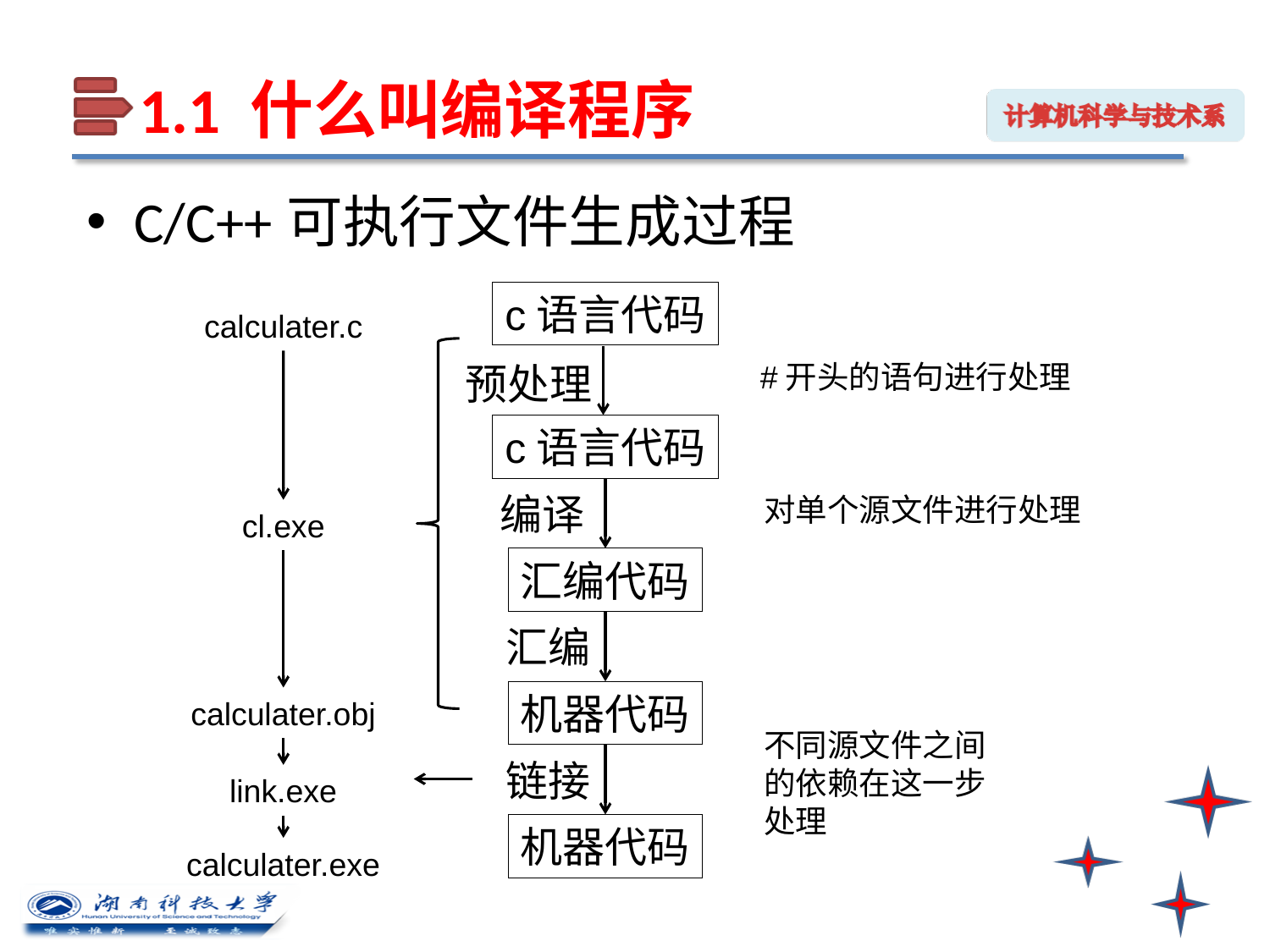

# 1.1 什么叫编译程序
C/C++可执行文件生成过程
c语言代码
calculater.c

预处理
#开头的语句进行处理
c语言代码
编译
对单个源文件进行处理
cl.exe
汇编代码
汇编
机器代码
calculater.obj
不同源文件之间的依赖在这一步处理
链接
link.exe
机器代码
calculater.exe